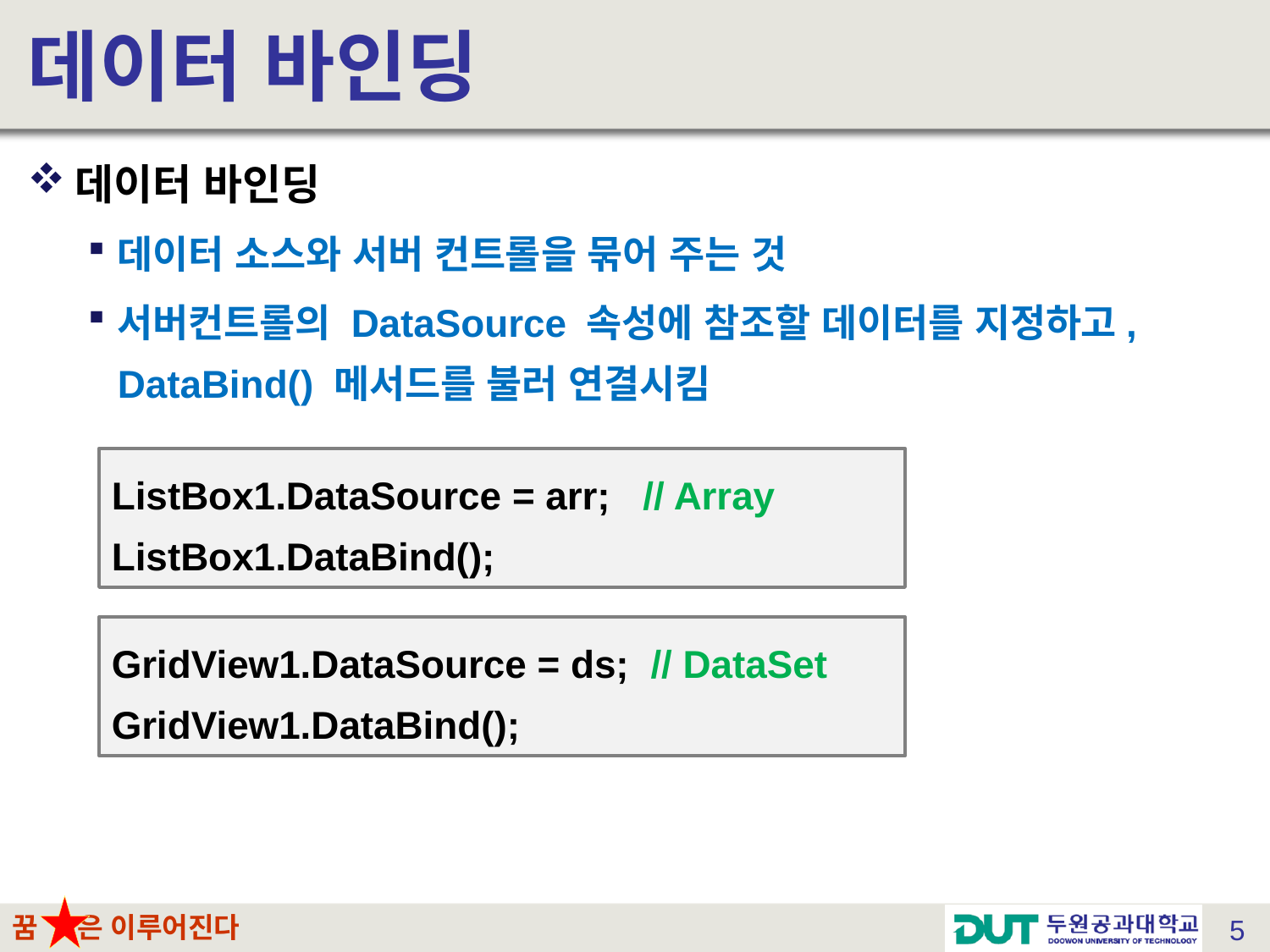

# 데이터 바인딩
데이터 바인딩
데이터 소스와 서버 컨트롤을 묶어 주는 것
서버컨트롤의 DataSource 속성에 참조할 데이터를 지정하고, DataBind() 메서드를 불러 연결시킴
ListBox1.DataSource = arr;   // Array
ListBox1.DataBind();
GridView1.DataSource = ds;  // DataSet
GridView1.DataBind();